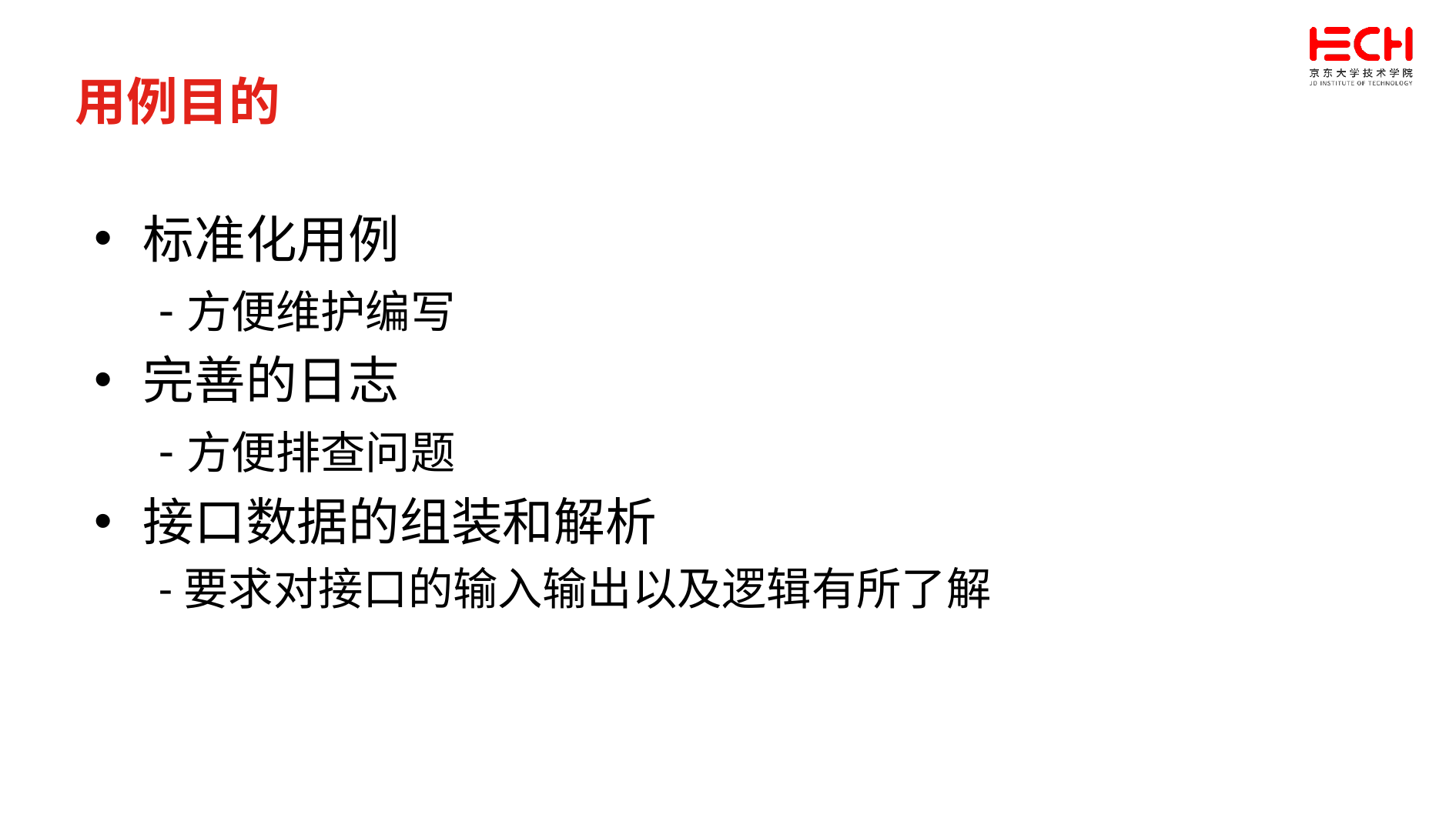

用例目的

标准化用例
-方便维护编写
完善的日志
-方便排查问题
接口数据的组装和解析
-要求对接口的输入输出以及逻辑有所了解